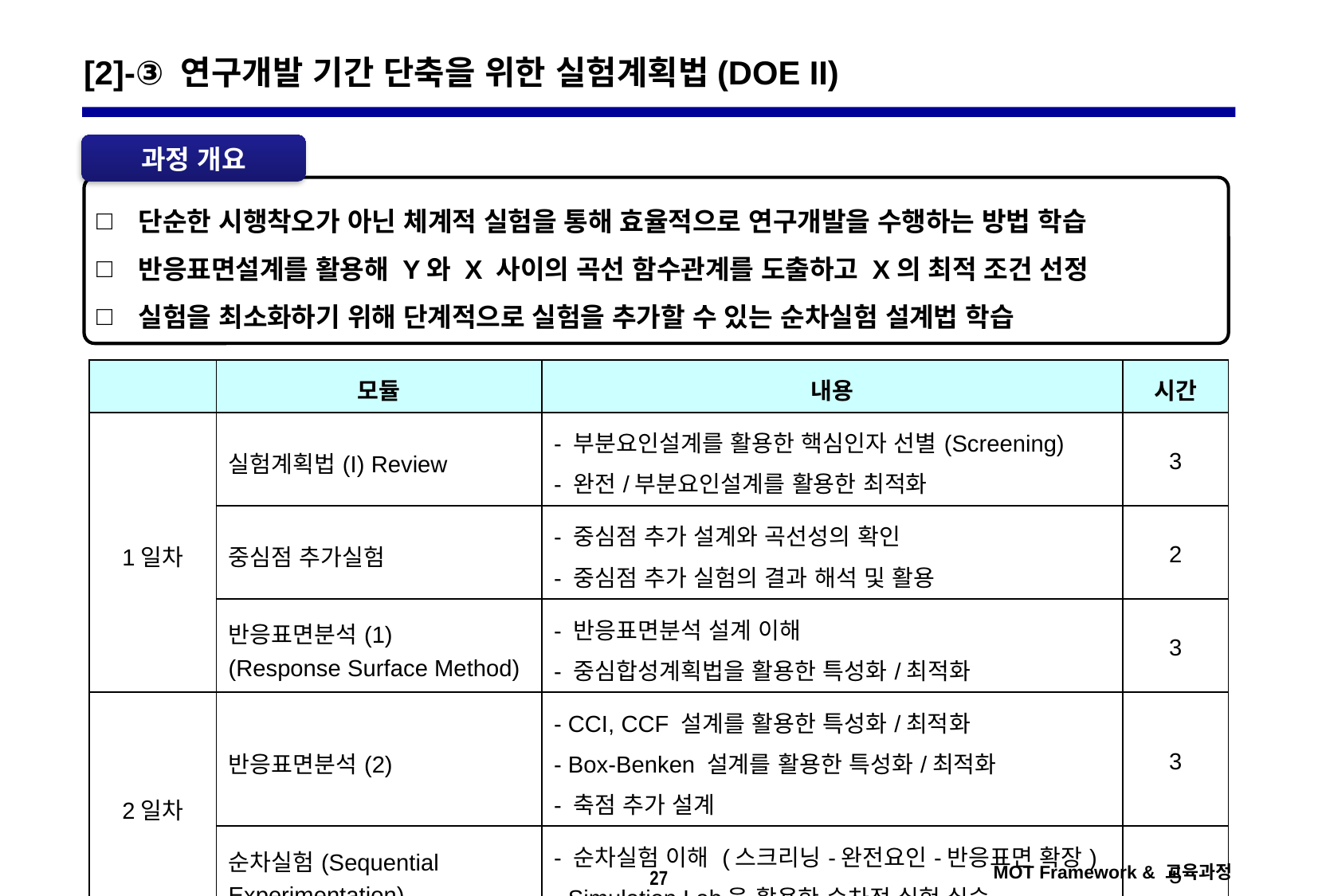

[2]-③ 연구개발 기간 단축을 위한 실험계획법(DOE II)
과정 개요
 단순한 시행착오가 아닌 체계적 실험을 통해 효율적으로 연구개발을 수행하는 방법 학습
 반응표면설계를 활용해 Y와 X 사이의 곡선 함수관계를 도출하고 X의 최적 조건 선정
 실험을 최소화하기 위해 단계적으로 실험을 추가할 수 있는 순차실험 설계법 학습
|  | 모듈 | 내용 | 시간 |
| --- | --- | --- | --- |
| 1일차 | 실험계획법(I) Review | - 부분요인설계를 활용한 핵심인자 선별(Screening) - 완전/부분요인설계를 활용한 최적화 | 3 |
|  | 중심점 추가실험 | - 중심점 추가 설계와 곡선성의 확인 - 중심점 추가 실험의 결과 해석 및 활용 | 2 |
|  | 반응표면분석(1) (Response Surface Method) | - 반응표면분석 설계 이해 - 중심합성계획법을 활용한 특성화/최적화 | 3 |
| 2일차 | 반응표면분석(2) | - CCI, CCF 설계를 활용한 특성화/최적화 - Box-Benken 설계를 활용한 특성화/최적화 - 축점 추가 설계 | 3 |
|  | 순차실험(Sequential Experimentation) | - 순차실험 이해 (스크리닝-완전요인-반응표면 확장) - Simulation Lab을 활용한 순차적 실험 실습 | 5 |